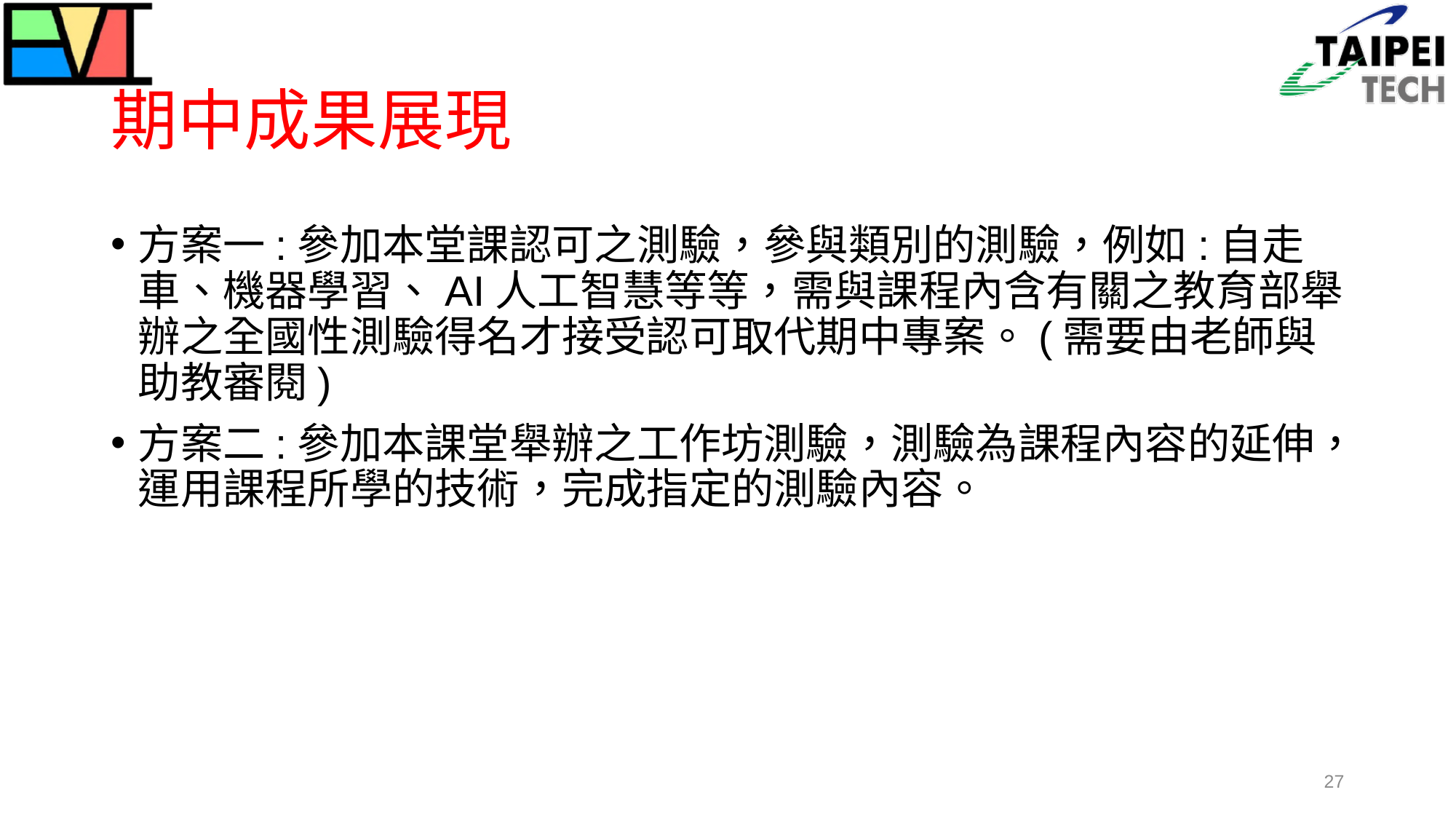

# 期中成果展現
方案一:參加本堂課認可之測驗，參與類別的測驗，例如:自走車、機器學習、AI人工智慧等等，需與課程內含有關之教育部舉辦之全國性測驗得名才接受認可取代期中專案。(需要由老師與助教審閱)
方案二:參加本課堂舉辦之工作坊測驗，測驗為課程內容的延伸，運用課程所學的技術，完成指定的測驗內容。
27